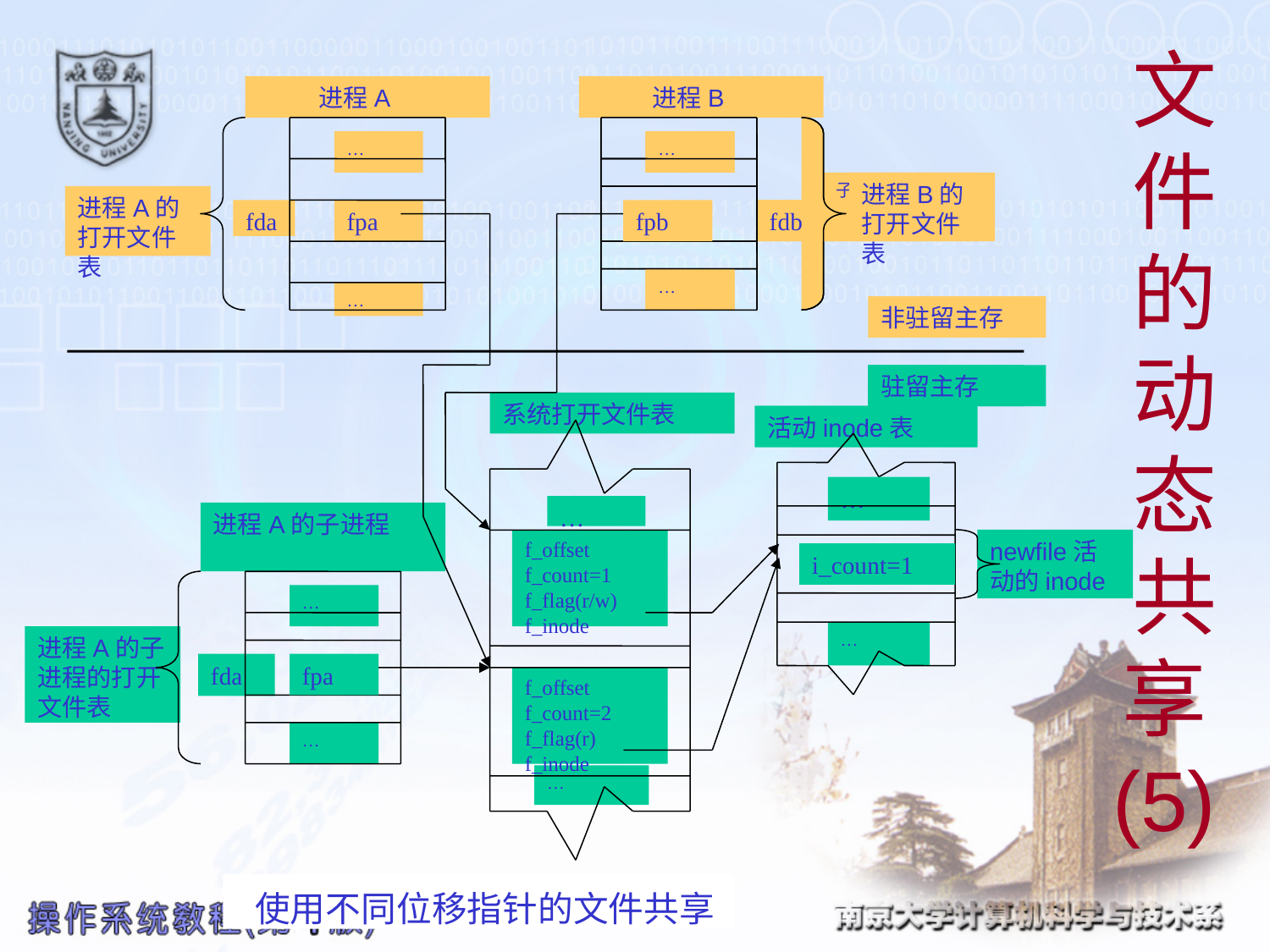

# 文件的动态共享(5)
          进程A
          进程B

…
…
…

子进程的u_ofile
进程B的打开文件表
进程A的打开文件表

fda

fpa
fpb
fd
fdb

…
…

…
非驻留主存

驻留主存

系统打开文件表

…

f_offset
f_count=1
f_flag(r/w)
f_inode

f_offset
f_count=2
f_flag(r)
f_inode

…

活动inode表
活动inode表

…

…

newfile活动的inode
i_count=1

进程A的子进程

…

进程A的子进程的打开文件表

fda
fpa

…

 使用不同位移指针的文件共享